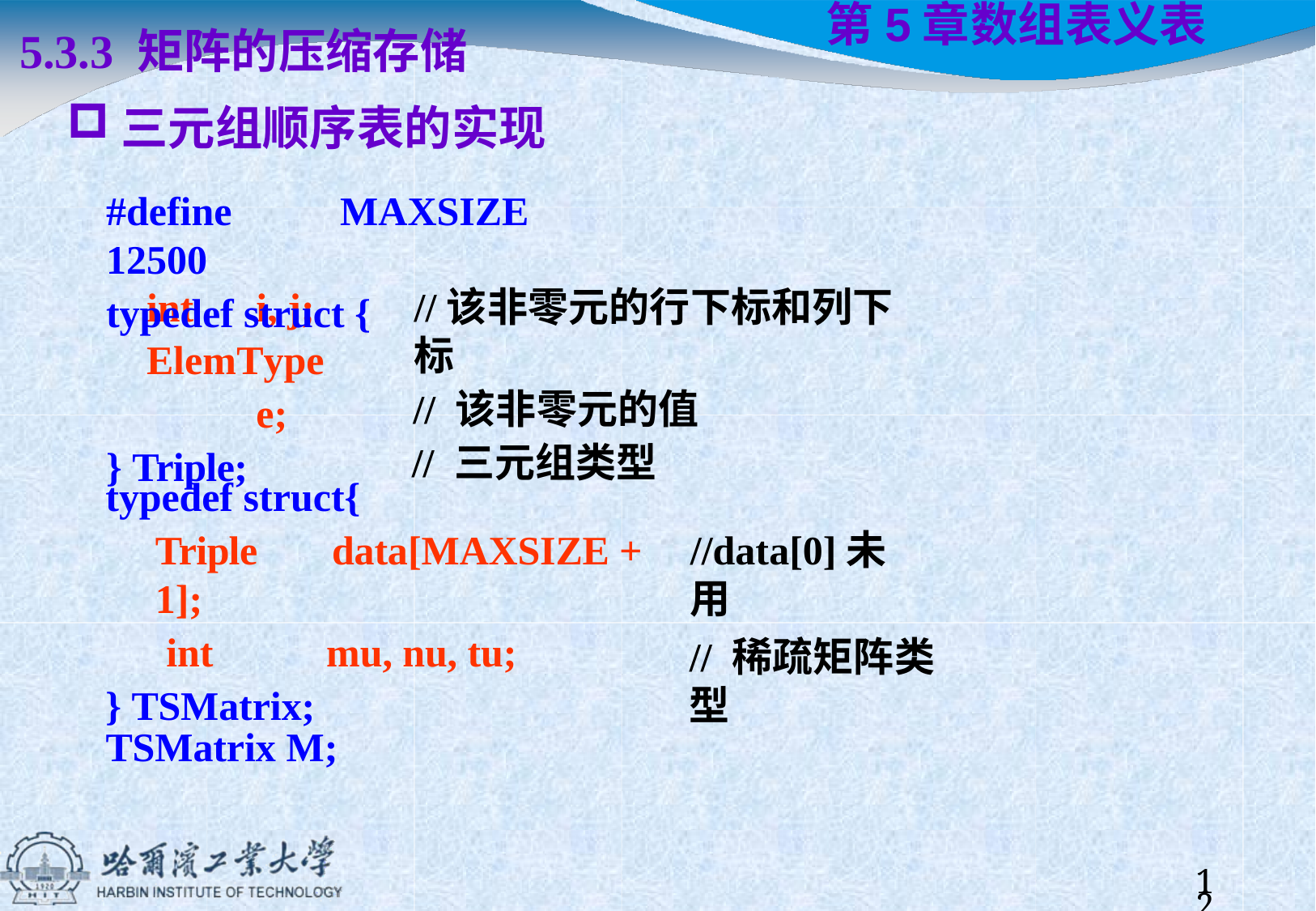

5.3.3 矩阵的压缩存储
三元组顺序表的实现
#define	MAXSIZE	12500
typedef struct {
# 第5章	数组表义表
int	i, j;  ElemType	e;
} Triple;
//该非零元的行下标和列下标
// 该非零元的值
// 三元组类型
typedef struct{
Triple	data[MAXSIZE + 1];
int	mu, nu, tu;
} TSMatrix;
//data[0]未用
// 稀疏矩阵类型
TSMatrix M;
12